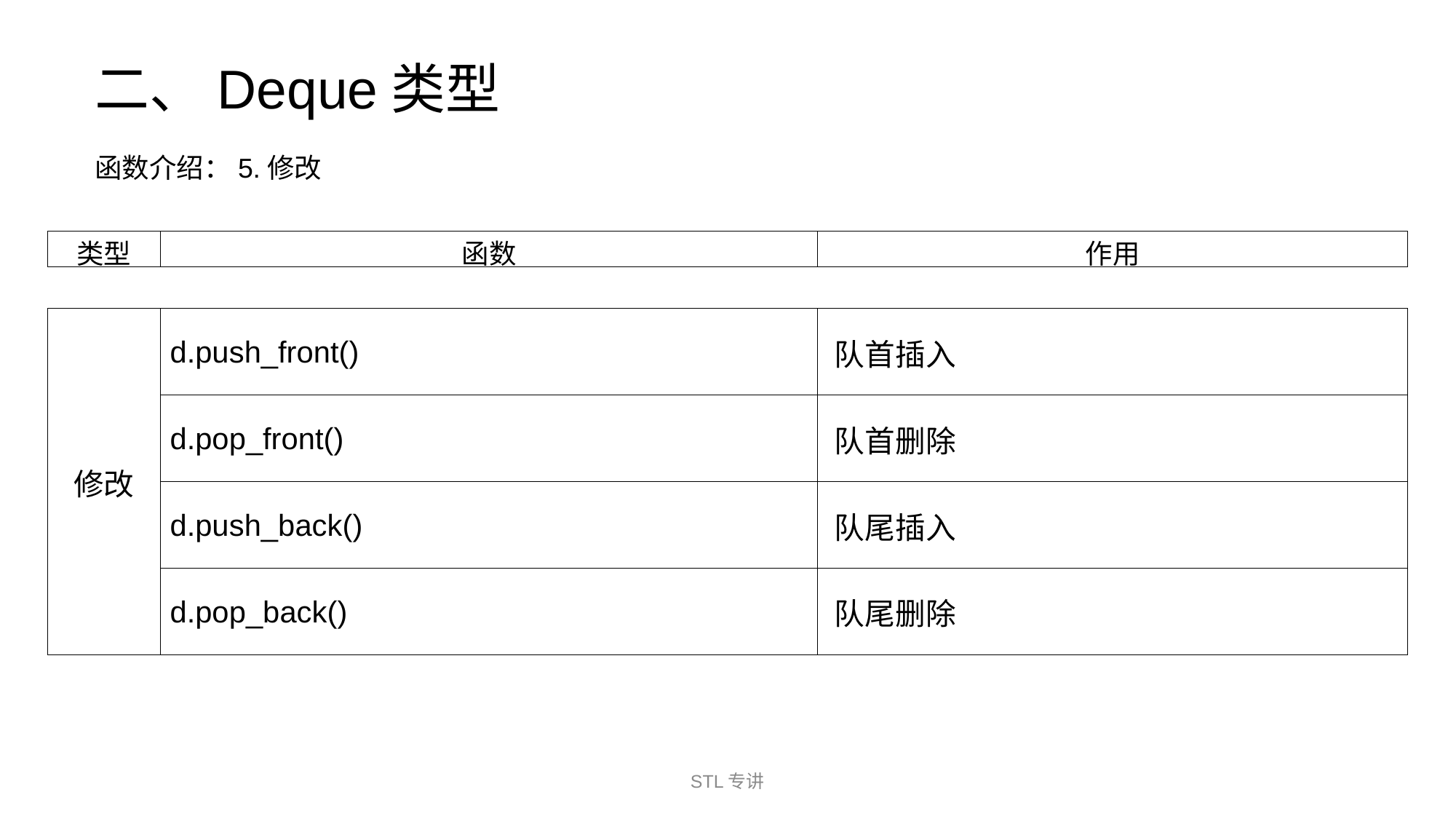

二、Deque类型
函数介绍：5.修改
| 类型 | 函数 | 作用 |
| --- | --- | --- |
| 修改 | d.push\_front() | 队首插入 |
| --- | --- | --- |
|  | d.pop\_front() | 队首删除 |
|  | d.push\_back() | 队尾插入 |
|  | d.pop\_back() | 队尾删除 |

STL专讲
16